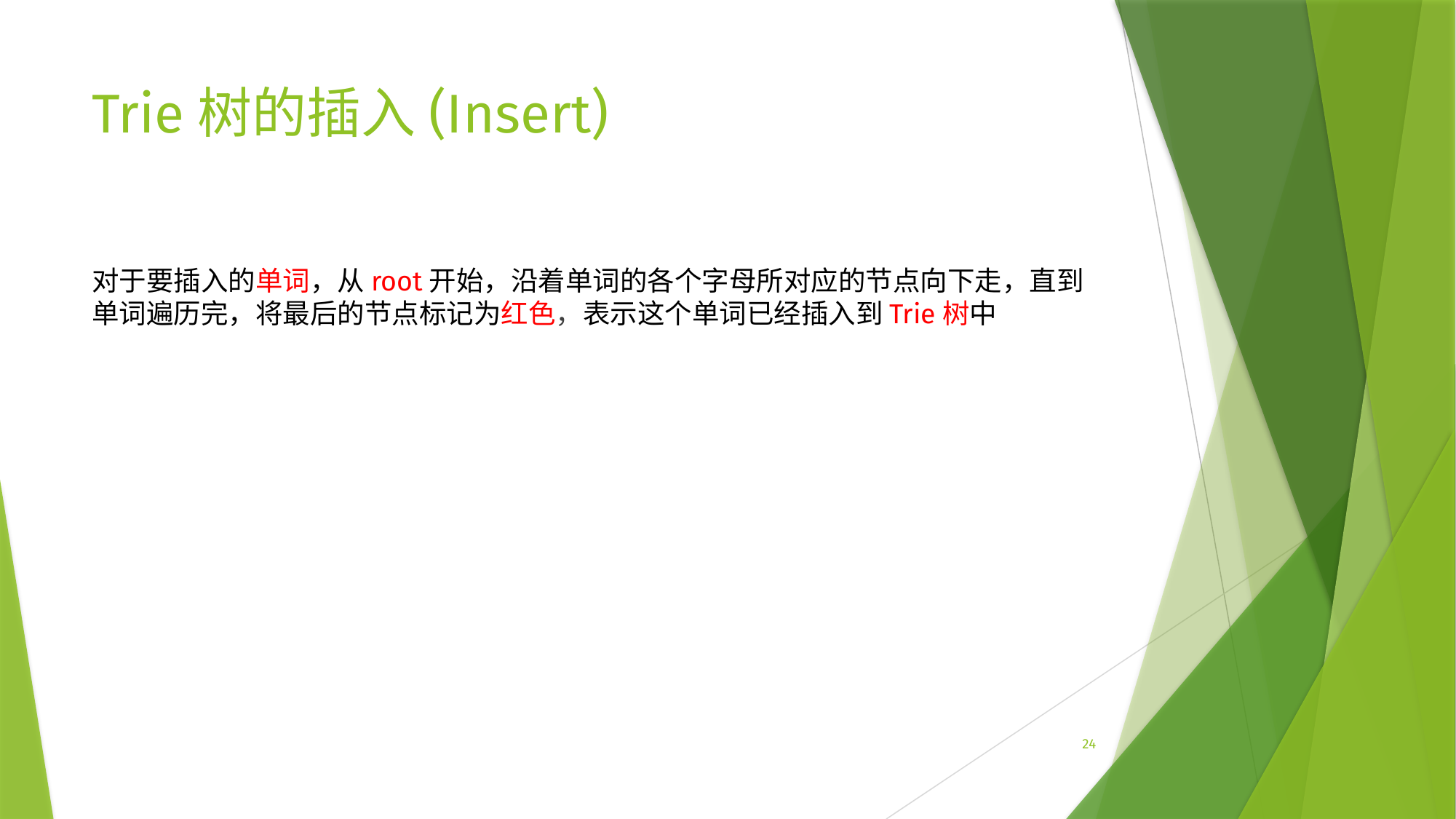

# Trie树的插入(Insert)
对于要插入的单词，从root开始，沿着单词的各个字母所对应的节点向下走，直到单词遍历完，将最后的节点标记为红色，表示这个单词已经插入到Trie树中

24